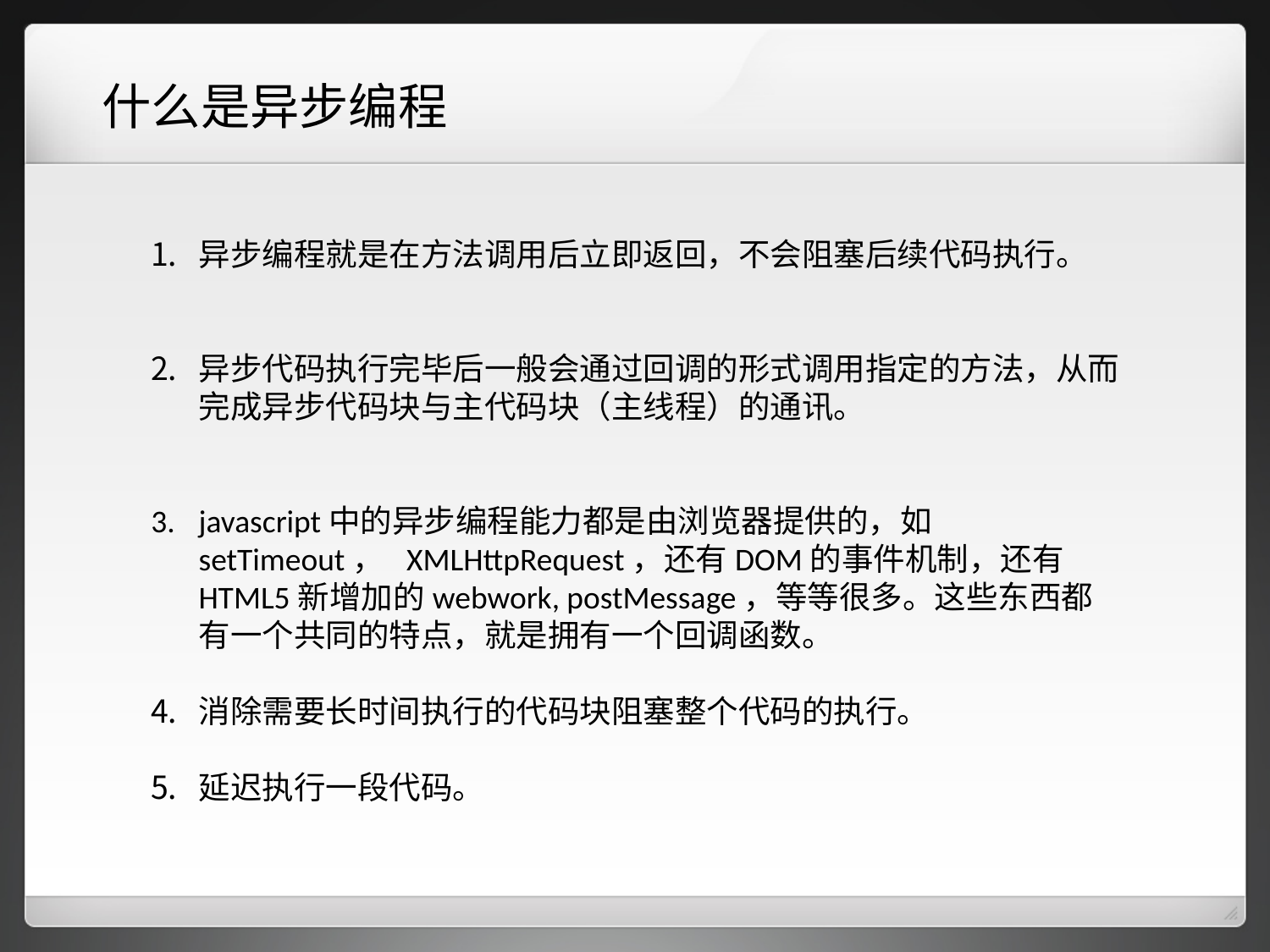

什么是异步编程
异步编程就是在方法调用后立即返回，不会阻塞后续代码执行。

异步代码执行完毕后一般会通过回调的形式调用指定的方法，从而完成异步代码块与主代码块（主线程）的通讯。

javascript中的异步编程能力都是由浏览器提供的，如setTimeout，  XMLHttpRequest，还有DOM的事件机制，还有HTML5新增加的webwork, postMessage，等等很多。这些东西都有一个共同的特点，就是拥有一个回调函数。

消除需要长时间执行的代码块阻塞整个代码的执行。

延迟执行一段代码。